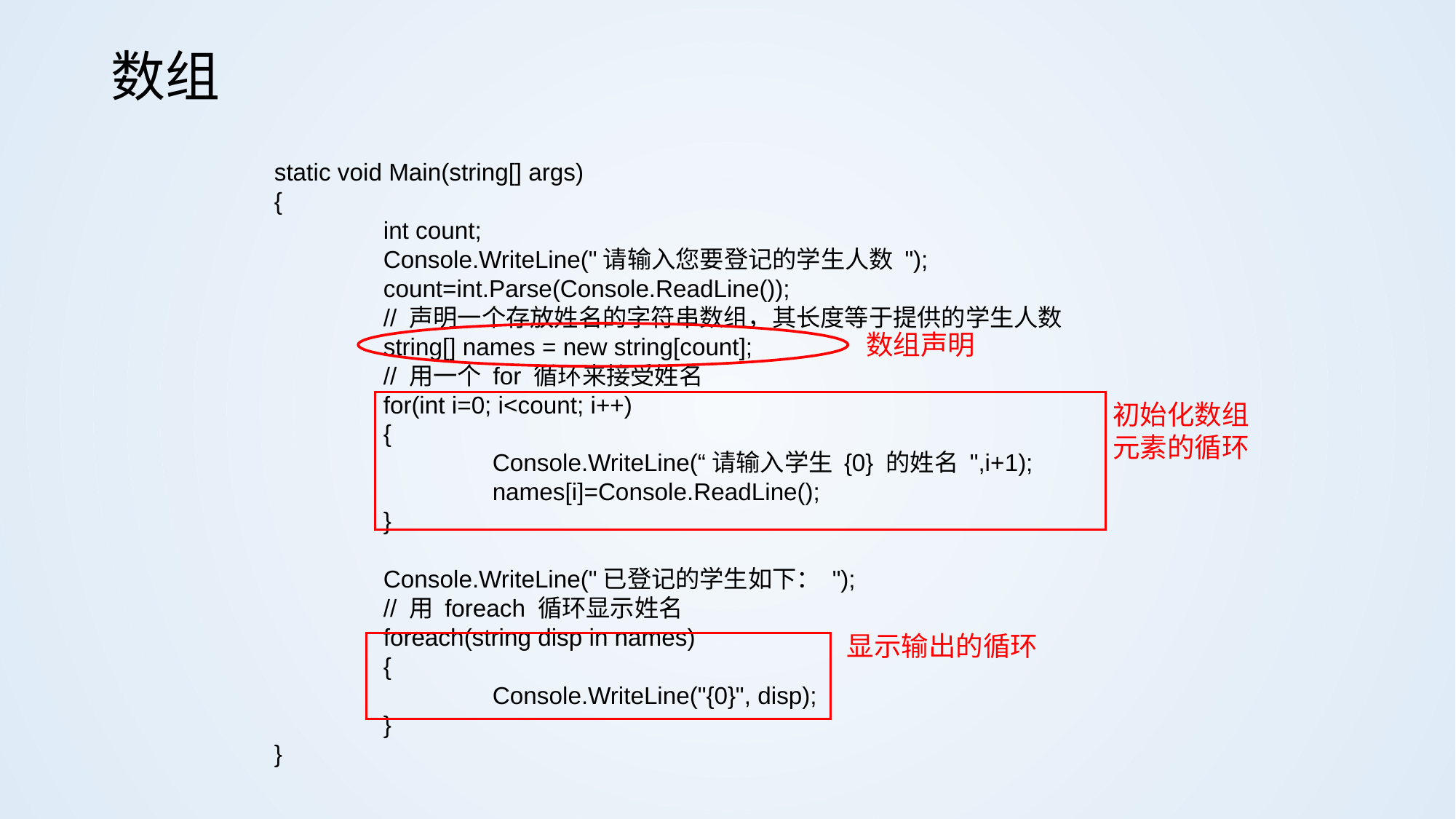

# 数组
static void Main(string[] args)
{
	int count;
	Console.WriteLine("请输入您要登记的学生人数 ");
	count=int.Parse(Console.ReadLine());
	// 声明一个存放姓名的字符串数组，其长度等于提供的学生人数
	string[] names = new string[count];
	// 用一个 for 循环来接受姓名
	for(int i=0; i<count; i++)
	{
		Console.WriteLine(“请输入学生 {0} 的姓名 ",i+1);
		names[i]=Console.ReadLine();
	}

	Console.WriteLine("已登记的学生如下： ");
	// 用 foreach 循环显示姓名
	foreach(string disp in names)
	{
		Console.WriteLine("{0}", disp);
	}
}
数组声明

初始化数组元素的循环
显示输出的循环